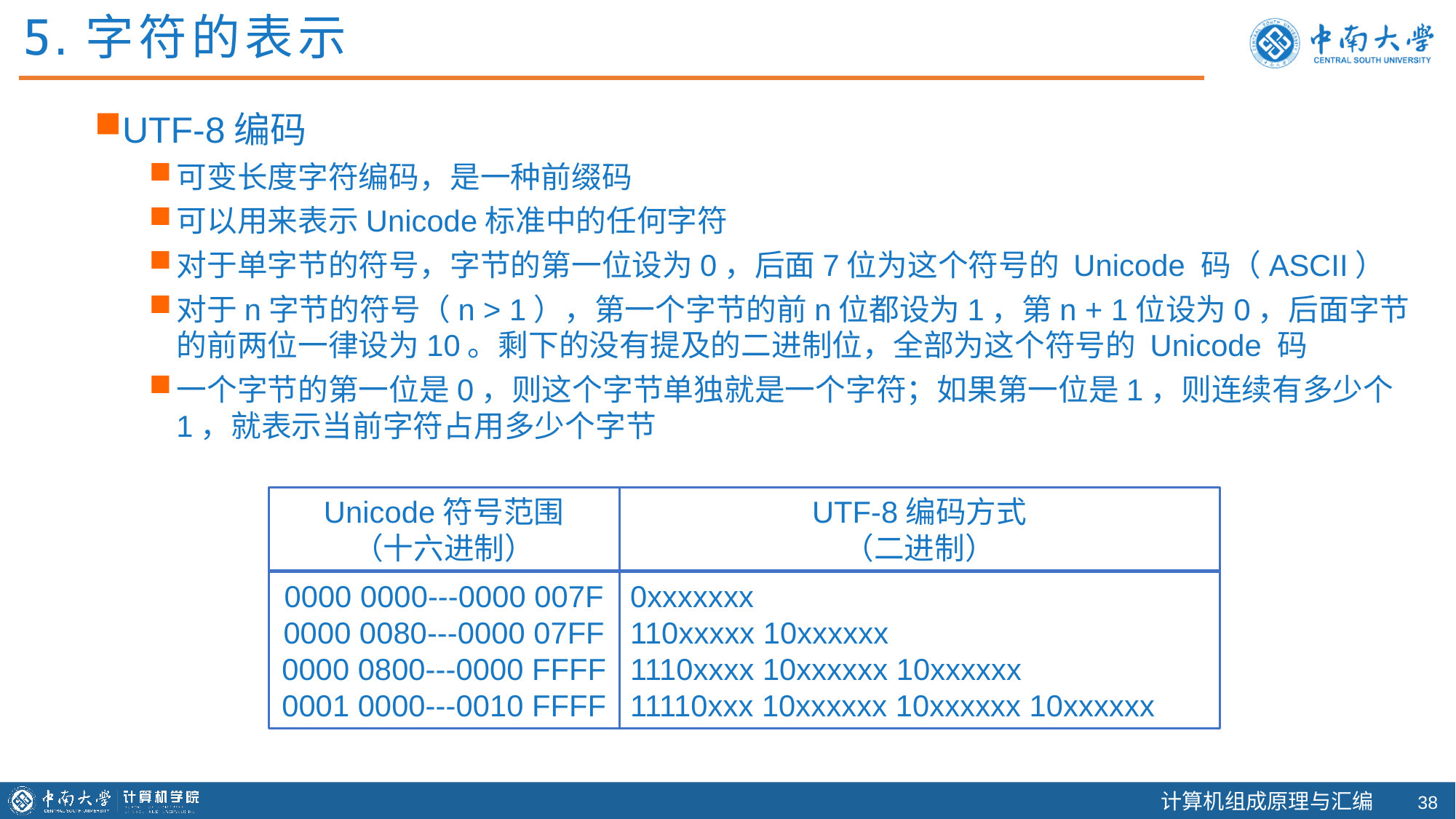

5.字符的表示
UTF-8编码
可变长度字符编码，是一种前缀码
可以用来表示Unicode标准中的任何字符
对于单字节的符号，字节的第一位设为0，后面7位为这个符号的 Unicode 码（ASCII）
对于n字节的符号（n > 1），第一个字节的前n位都设为1，第n + 1位设为0，后面字节的前两位一律设为10。剩下的没有提及的二进制位，全部为这个符号的 Unicode 码
一个字节的第一位是0，则这个字节单独就是一个字符；如果第一位是1，则连续有多少个1，就表示当前字符占用多少个字节
Unicode符号范围
（十六进制）
UTF-8编码方式
（二进制）
0000 0000---0000 007F
0000 0080---0000 07FF
0000 0800---0000 FFFF
0001 0000---0010 FFFF
0xxxxxxx
110xxxxx 10xxxxxx
1110xxxx 10xxxxxx 10xxxxxx
11110xxx 10xxxxxx 10xxxxxx 10xxxxxx
38